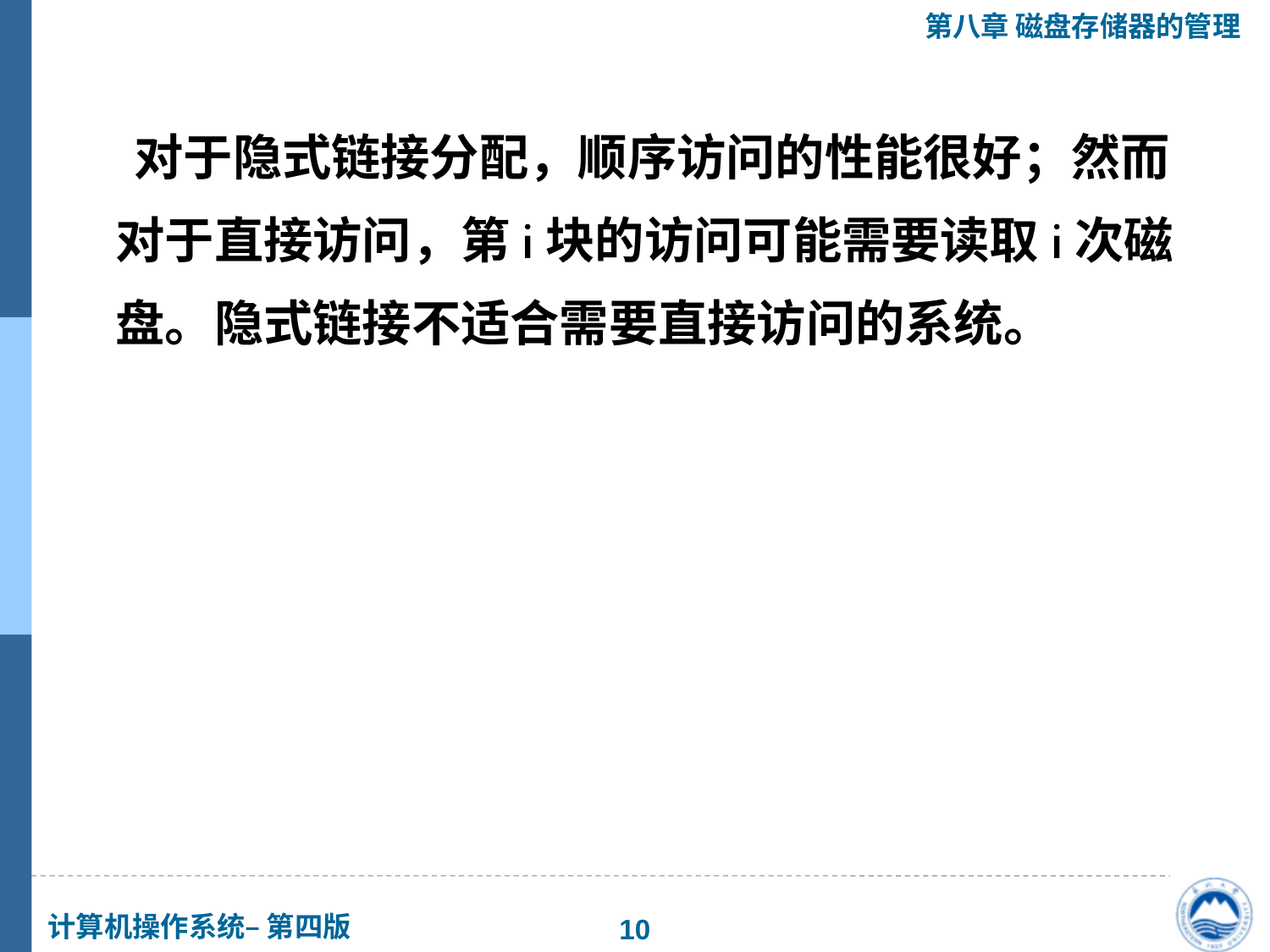

对于隐式链接分配，顺序访问的性能很好；然而对于直接访问，第i块的访问可能需要读取i次磁盘。隐式链接不适合需要直接访问的系统。